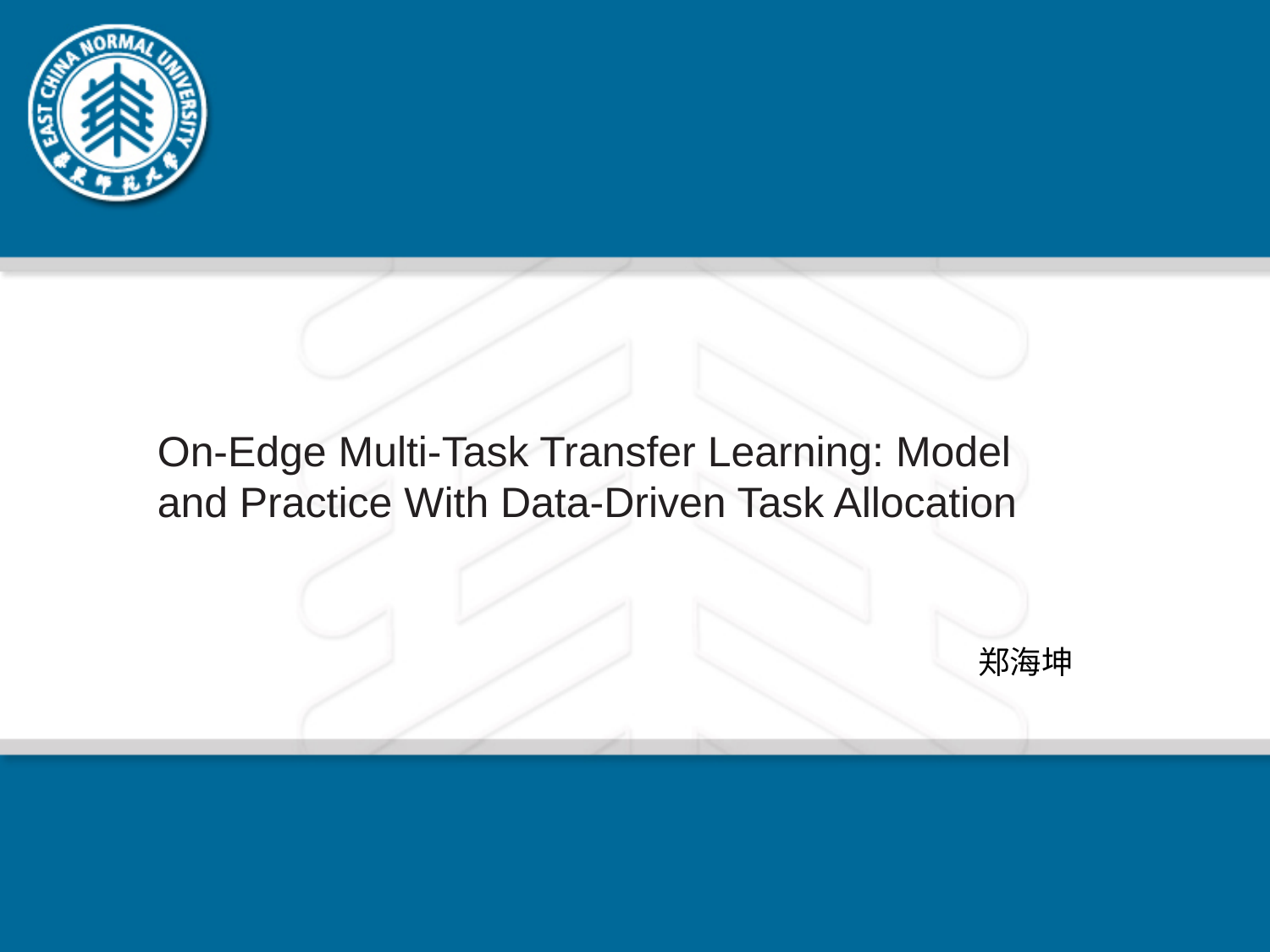

On-Edge Multi-Task Transfer Learning: Model
and Practice With Data-Driven Task Allocation
郑海坤